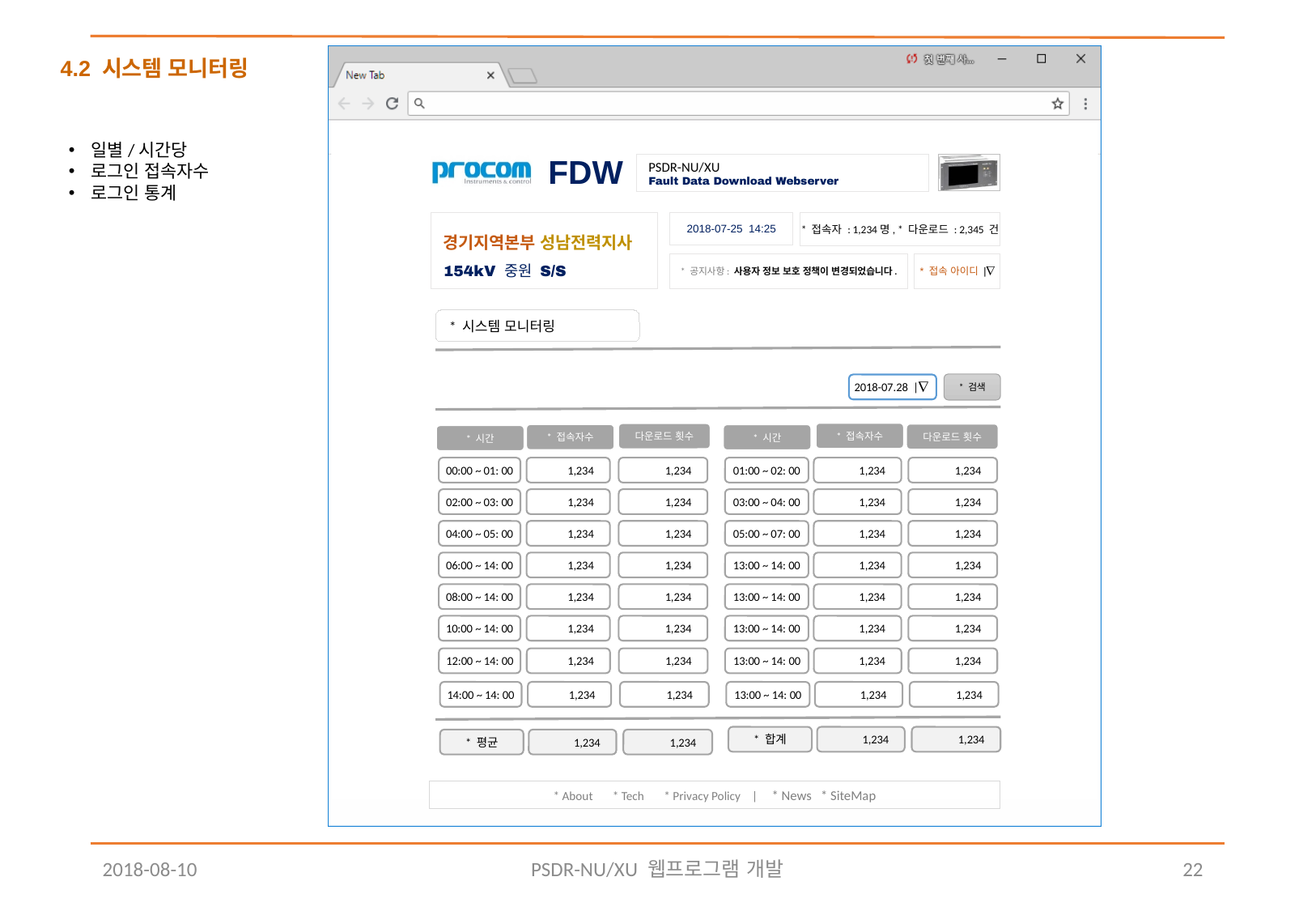

# 4.2 시스템 모니터링
일별/시간당
로그인 접속자수
로그인 통계
* 시스템 모니터링
* 검색
2018-07.28  |∇
* 접속자수
다운로드 횟수
다운로드 횟수
* 접속자수
* 시간
* 시간
00:00 ~ 01: 00
1,234
1,234
01:00 ~ 02: 00
1,234
1,234
02:00 ~ 03: 00
1,234
1,234
03:00 ~ 04: 00
1,234
1,234
04:00 ~ 05: 00
1,234
1,234
05:00 ~ 07: 00
1,234
1,234
06:00 ~ 14: 00
1,234
1,234
13:00 ~ 14: 00
1,234
1,234
08:00 ~ 14: 00
1,234
1,234
13:00 ~ 14: 00
1,234
1,234
10:00 ~ 14: 00
1,234
1,234
13:00 ~ 14: 00
1,234
1,234
12:00 ~ 14: 00
1,234
1,234
13:00 ~ 14: 00
1,234
1,234
14:00 ~ 14: 00
1,234
1,234
13:00 ~ 14: 00
1,234
1,234
* 합계
1,234
1,234
* 평균
1,234
1,234
2018-08-10
PSDR-NU/XU 웹프로그램 개발
22